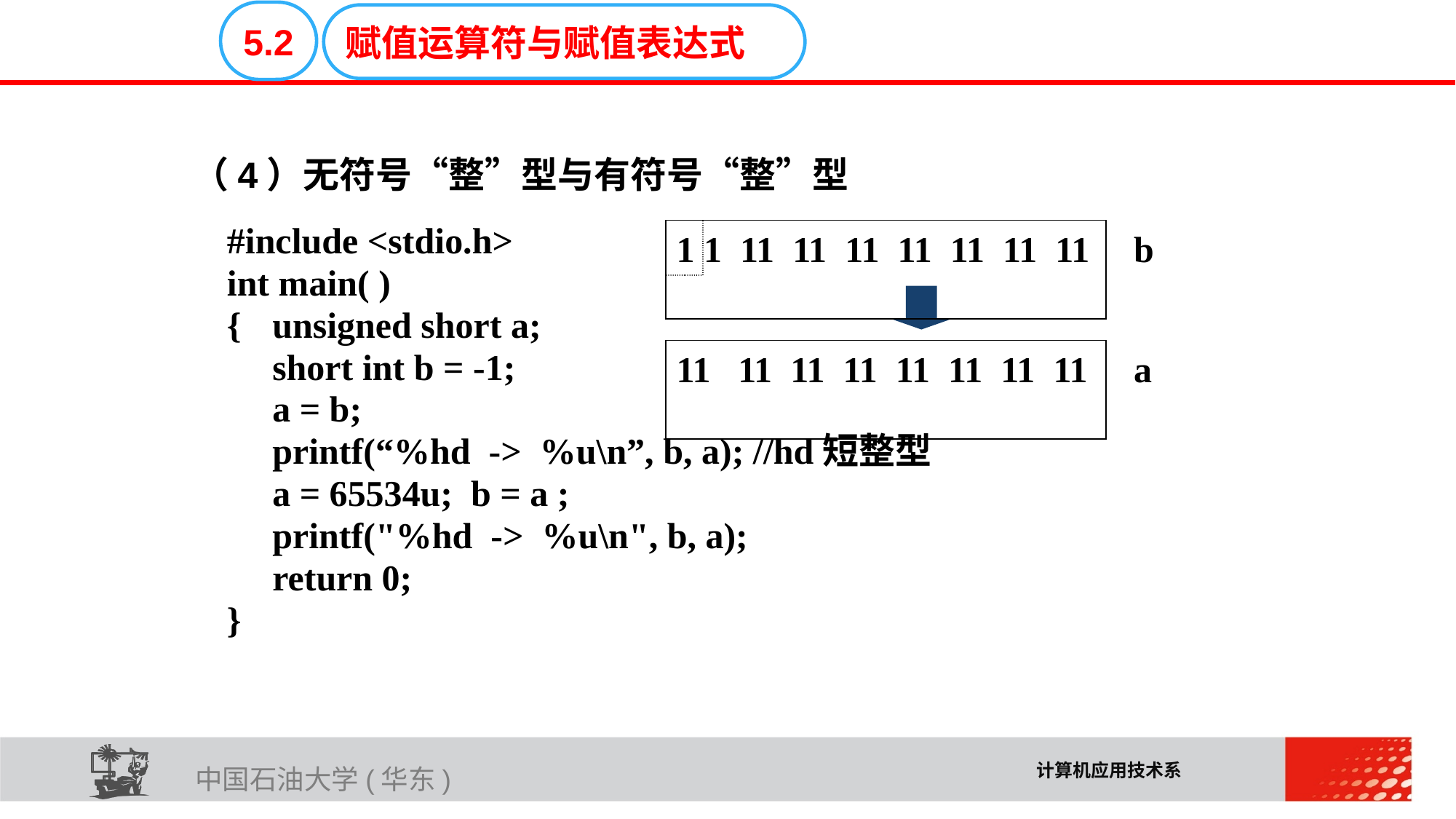

E6636B02012BD195C019CE06C16E30F4C33D02E32711A616D0819A1A3DEC08F98FFCE503BC41BA966B45D6F0472B73A72FC0F2BE2AA537FE6A04217657FCC2FDBF2DB6715F2B3FB871C24A61410
5.2
赋值运算符与赋值表达式
（4）无符号“整”型与有符号“整”型
   1  11  11  11  11  11  11  11
1
b

11   11  11  11  11  11  11  11
a
#include <stdio.h>
int main( )
{	unsigned short a;
	short int b = -1;
	a = b;
	printf(“%hd  ->  %u\n”, b, a); //hd短整型
	a = 65534u;  b = a ;
	printf("%hd  ->  %u\n", b, a);
     return 0;
}
42